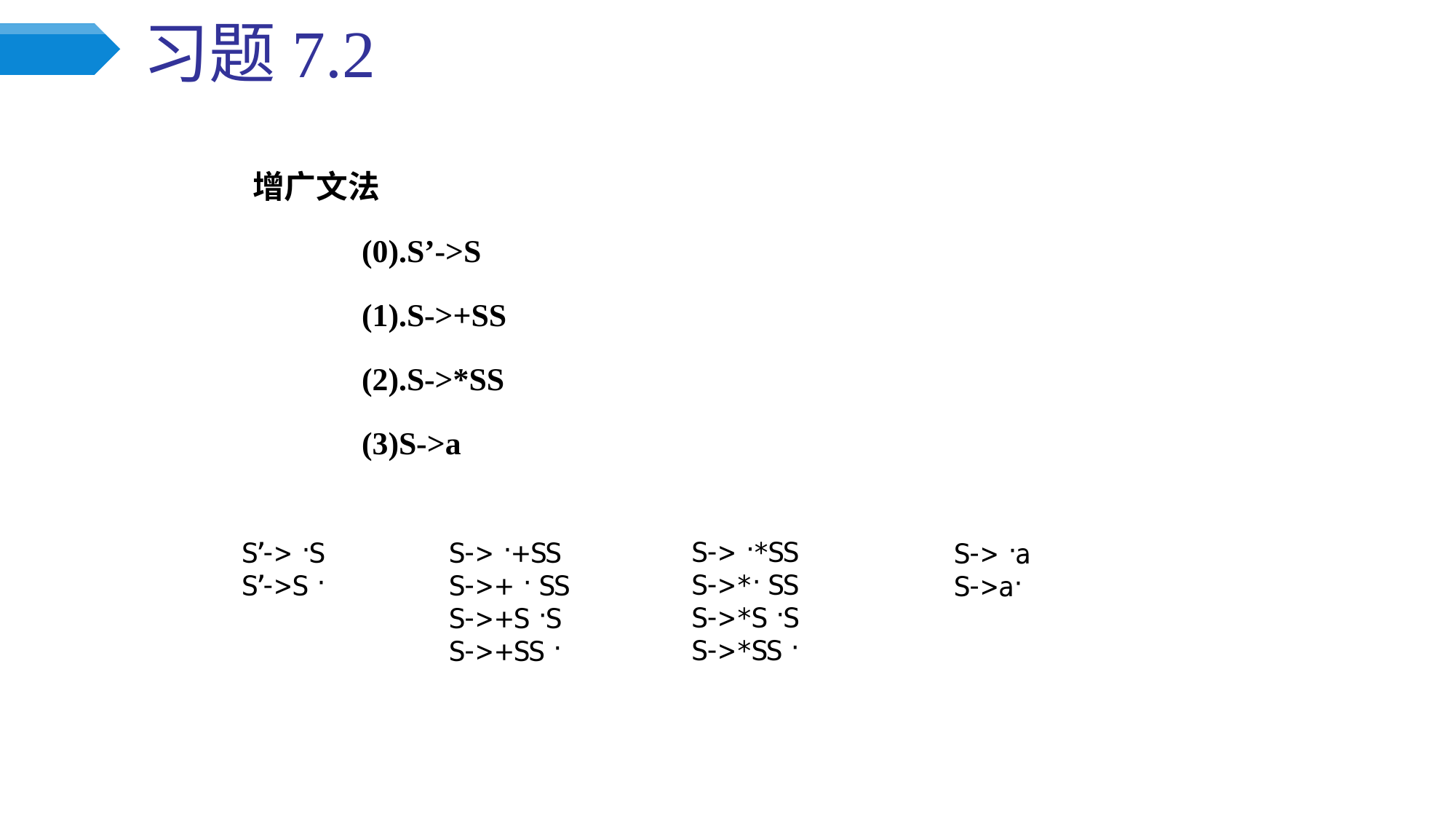

# 习题7.2
增广文法
	(0).S’->S
	(1).S->+SS
	(2).S->*SS
	(3)S->a
S-> ·*SS
S->*· SS
S->*S ·S
S->*SS ·
S’-> ·S
S’->S ·
S-> ·+SS
S->+ · SS
S->+S ·S
S->+SS ·
S-> ·a
S->a·